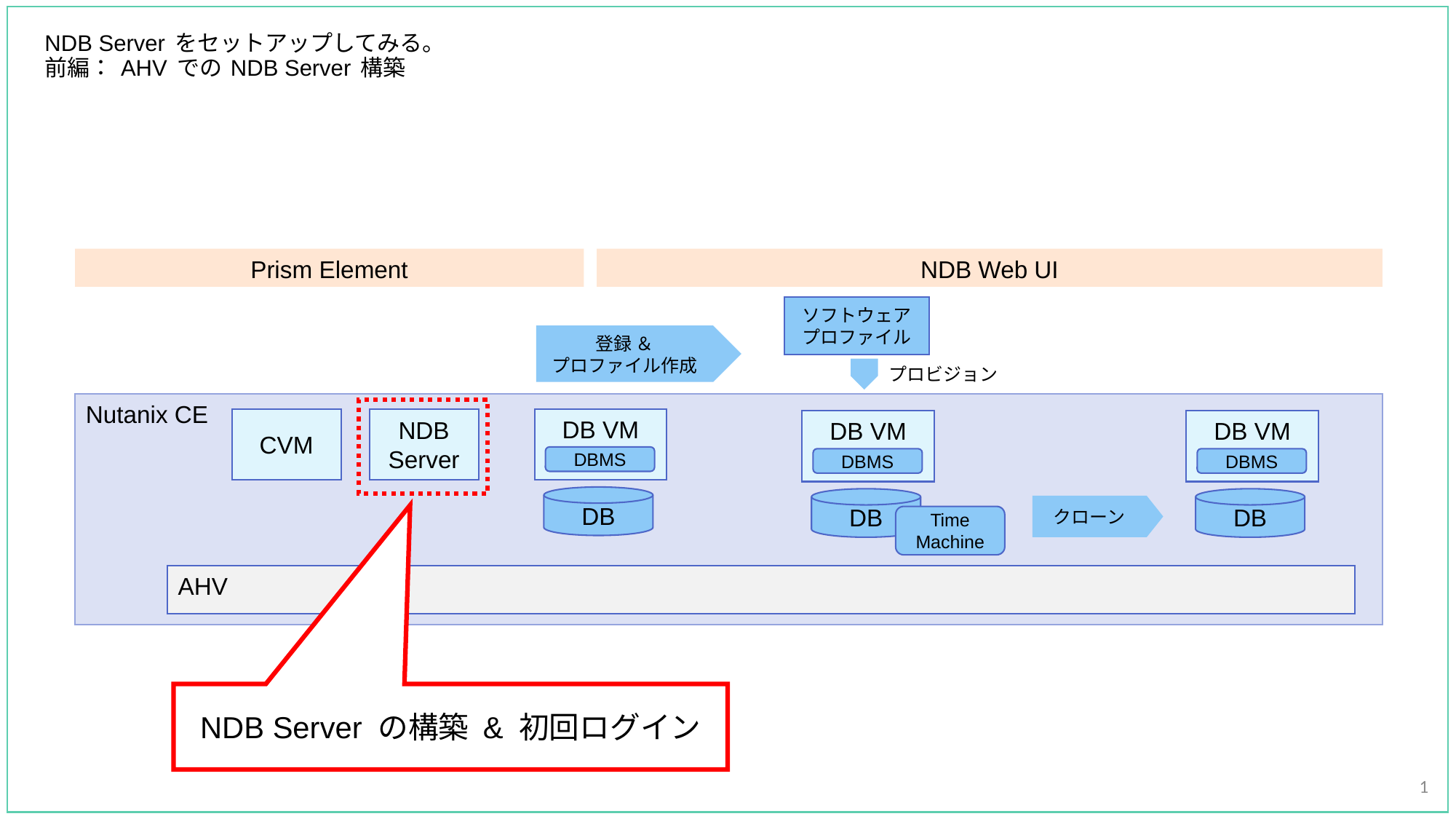

# NDB Server をセットアップしてみる。 前編： AHV での NDB Server 構築

NDB Server の構築 & 初回ログイン
1